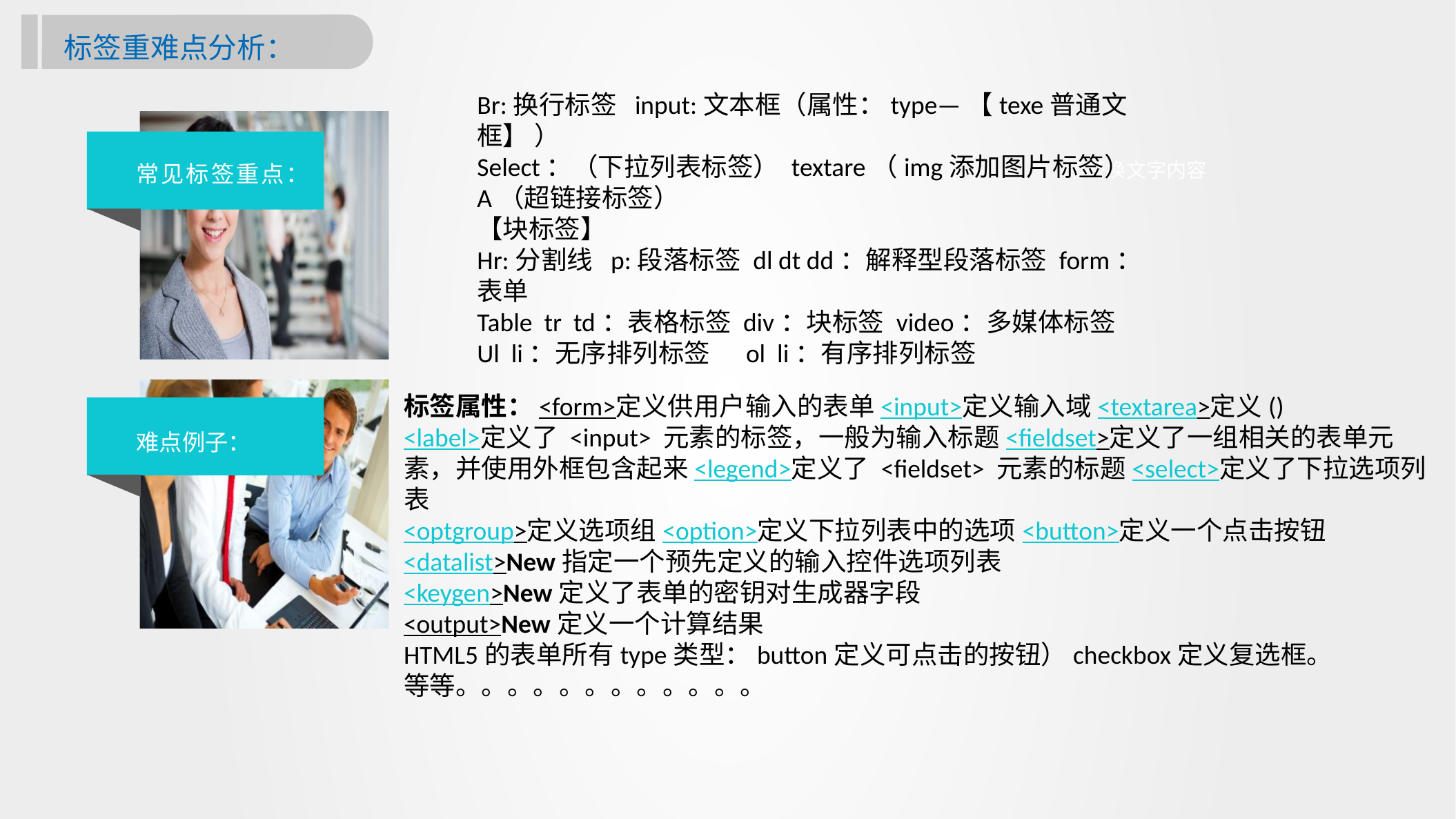

标签重难点分析：
Br:换行标签  input:文本框（属性：type—【texe普通文框】 ）
Select：（下拉列表标签） textare（img添加图片标签）
A（超链接标签）
【块标签】
Hr:分割线  p:段落标签 dl dt dd：解释型段落标签 form：表单
Table  tr  td：表格标签 div：块标签 video：多媒体标签
Ul  li：无序排列标签     ol  li：有序排列标签

常见标签重点：
请替换文字内容

标签属性：<form>定义供用户输入的表单<input>定义输入域<textarea>定义()
<label>定义了 <input> 元素的标签，一般为输入标题<fieldset>定义了一组相关的表单元素，并使用外框包含起来<legend>定义了 <fieldset> 元素的标题<select>定义了下拉选项列表
<optgroup>定义选项组<option>定义下拉列表中的选项<button>定义一个点击按钮
<datalist>New指定一个预先定义的输入控件选项列表
<keygen>New定义了表单的密钥对生成器字段
<output>New定义一个计算结果
HTML5的表单所有type类型：button定义可点击的按钮）checkbox定义复选框。
等等。。。。。。。。。。。。

难点例子：